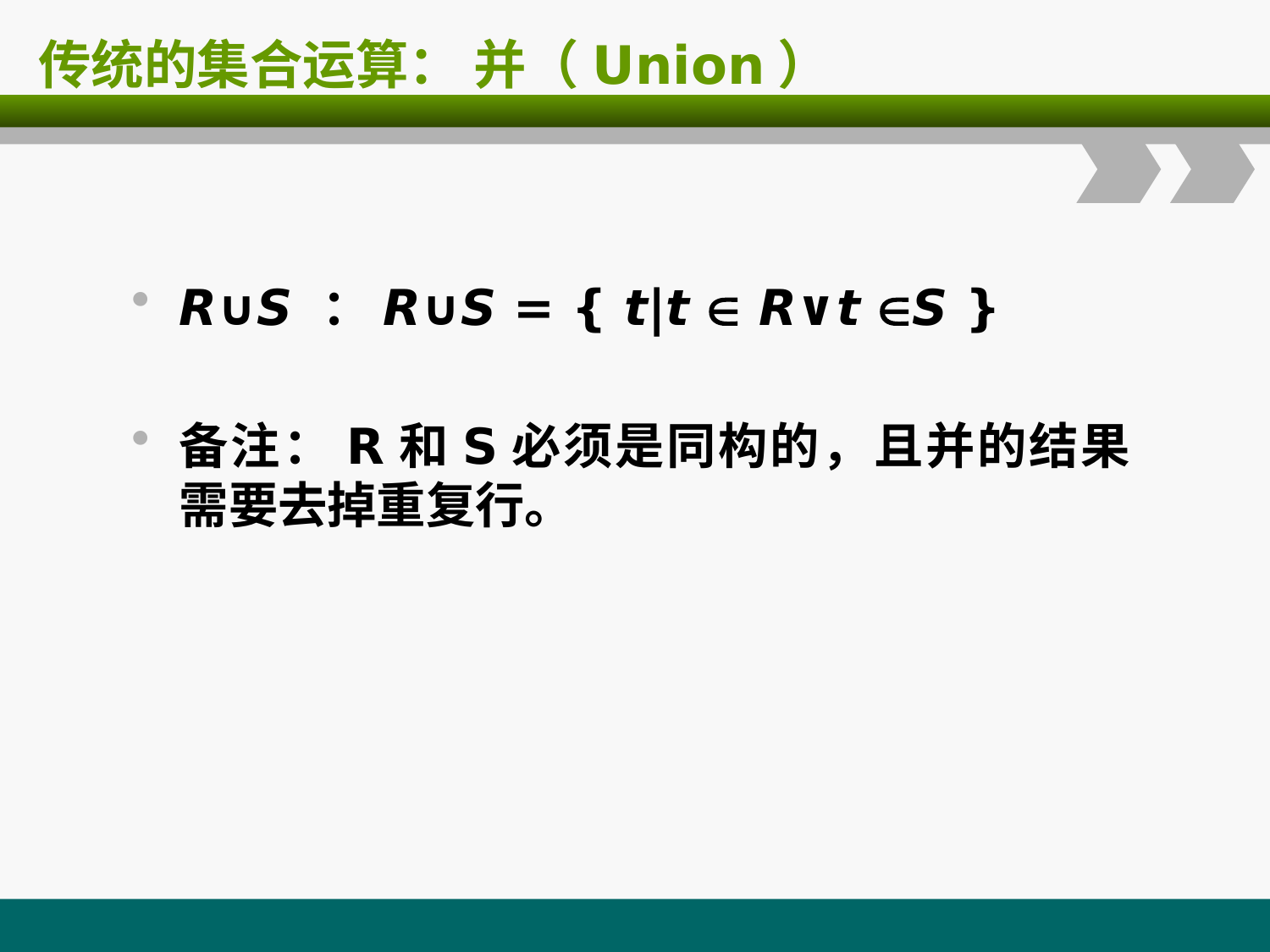

# 传统的集合运算： 并（Union）

R∪S ：R∪S = { t|t ∈ R∨t ∈S }

备注：R和S必须是同构的，且并的结果需要去掉重复行。